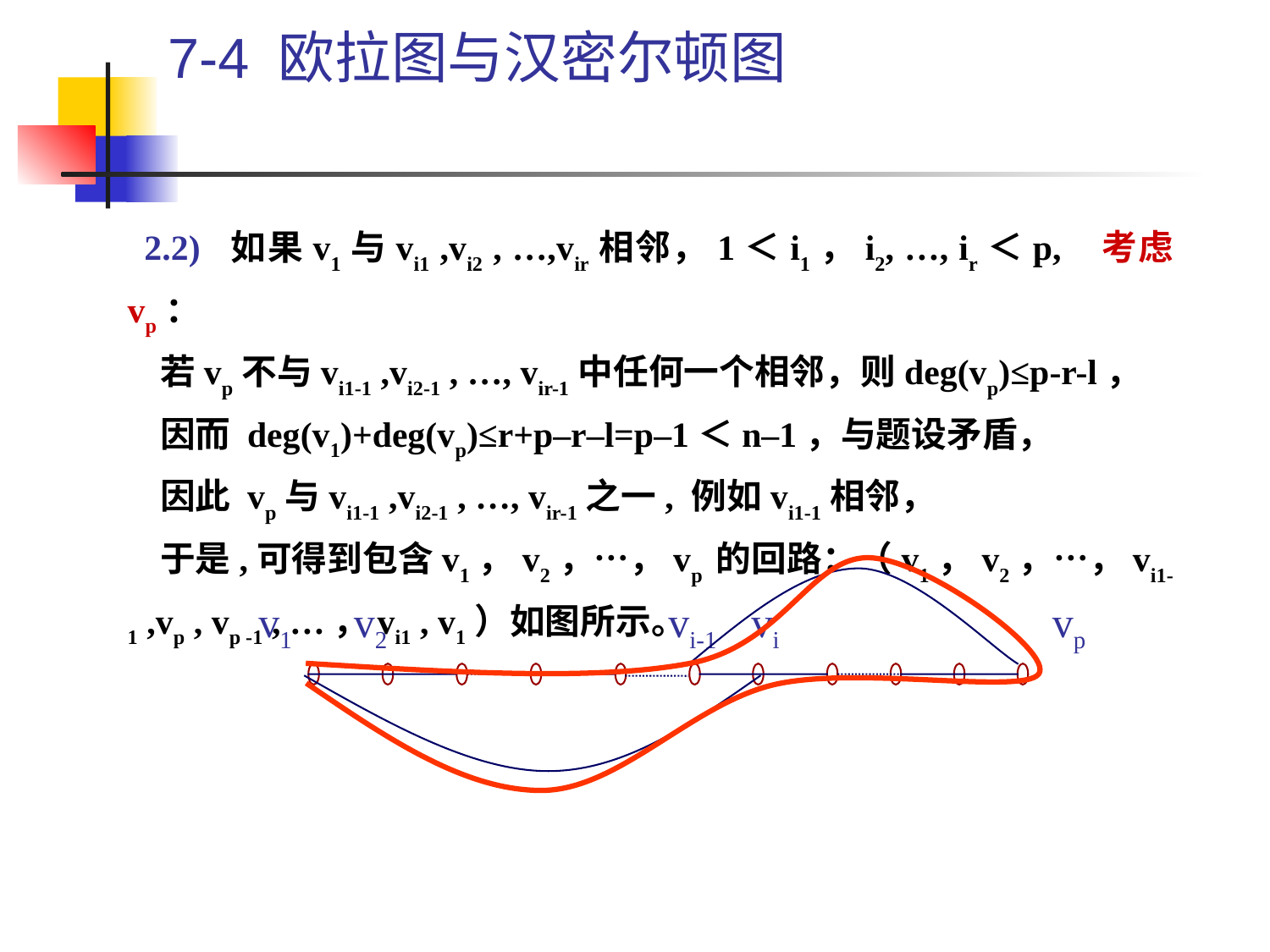

# 7-4 欧拉图与汉密尔顿图
  2.2)  如果v1与vi1 ,vi2 , …,vir相邻，1＜i1，i2, …, ir＜p,   考虑vp：
   若vp不与vi1-1 ,vi2-1 , …, vir-1中任何一个相邻，则deg(vp)≤p-r-l，
   因而 deg(v1)+deg(vp)≤r+p–r–l=p–1＜n–1，与题设矛盾，
   因此 vp与vi1-1 ,vi2-1 , …, vir-1之一, 例如vi1-1相邻，
   于是,可得到包含v1，v2，…，vp 的回路：（v1，v2，…，vi1-1 ,vp , vp -1 , …，vi1 , v1）如图所示。

v1
v2
vi-1
vi
vp